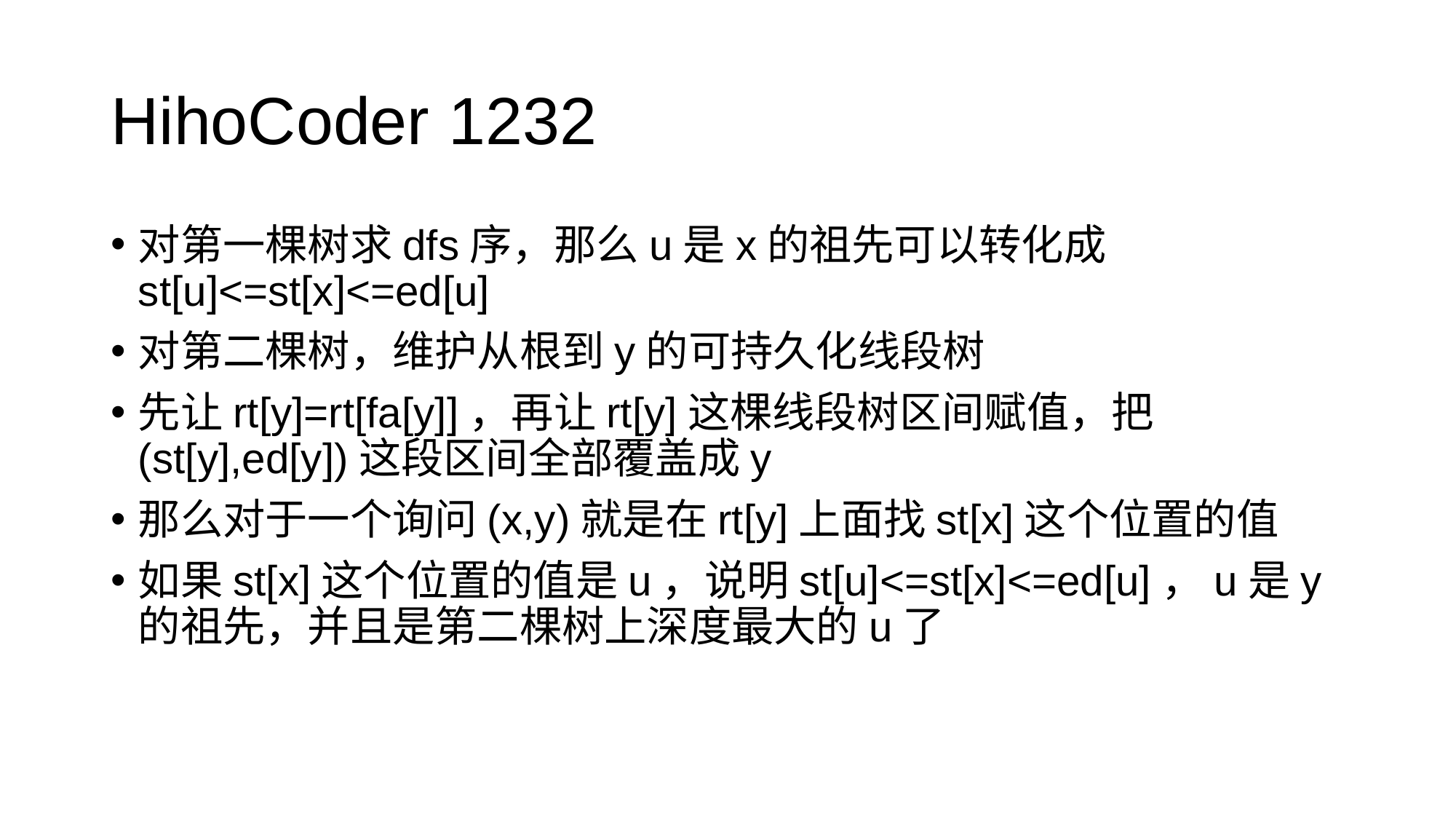

# HihoCoder 1232
对第一棵树求dfs序，那么u是x的祖先可以转化成st[u]<=st[x]<=ed[u]
对第二棵树，维护从根到y的可持久化线段树
先让rt[y]=rt[fa[y]]，再让rt[y]这棵线段树区间赋值，把(st[y],ed[y])这段区间全部覆盖成y
那么对于一个询问(x,y)就是在rt[y]上面找st[x]这个位置的值
如果st[x]这个位置的值是u，说明st[u]<=st[x]<=ed[u]，u是y的祖先，并且是第二棵树上深度最大的u了